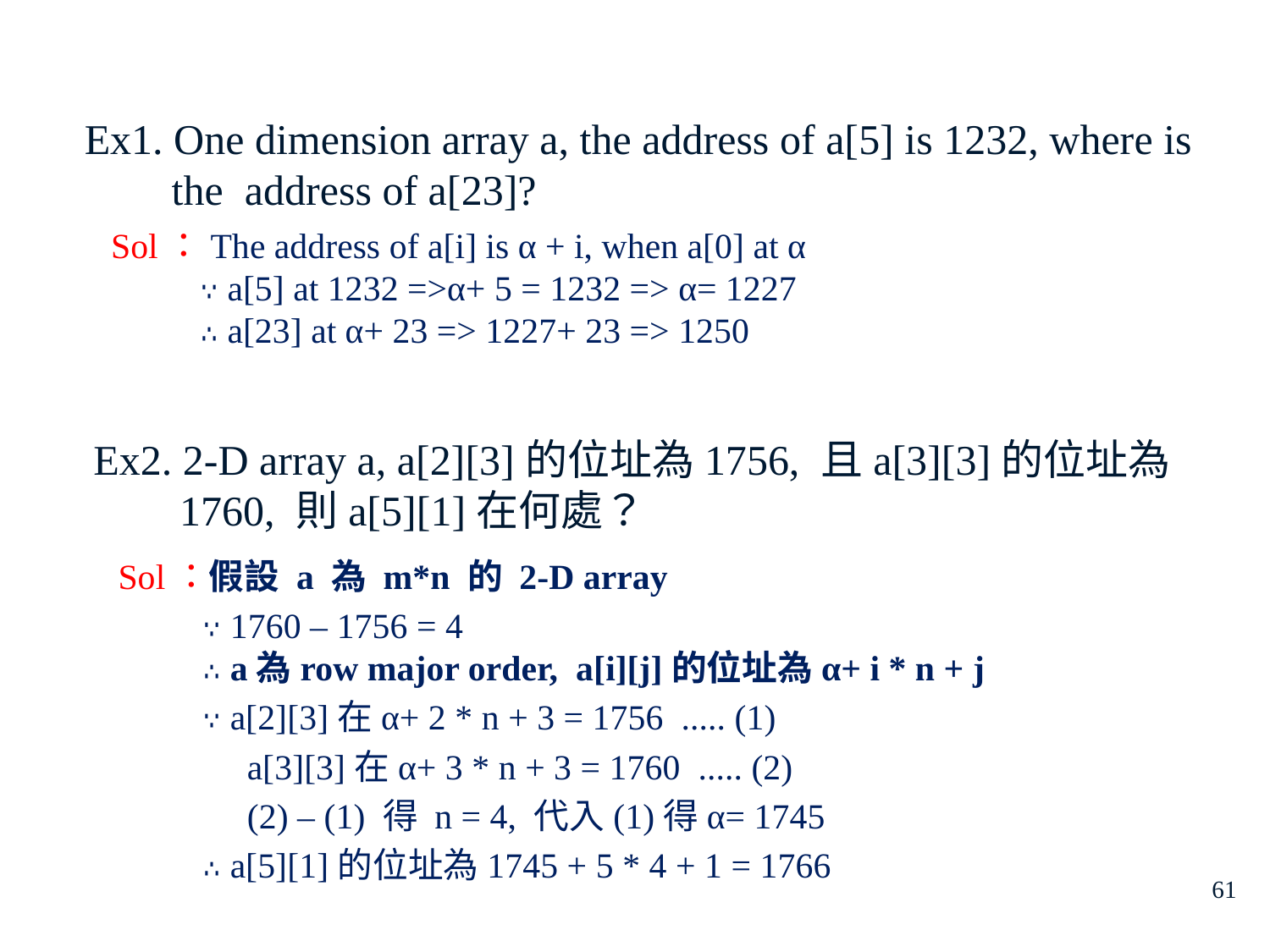

Ex1. One dimension array a, the address of a[5] is 1232, where is the  address of a[23]?

Sol：The address of a[i] is α + i, when a[0] at α
          ∵ a[5] at 1232 =>α+ 5 = 1232 => α= 1227
          ∴ a[23] at α+ 23 => 1227+ 23 => 1250
Ex2. 2-D array a, a[2][3]的位址為1756, 且a[3][3]的位址為1760, 則a[5][1]在何處？

Sol：假設 a 為 m*n 的 2-D array
	∵ 1760 – 1756 = 4
∴ a為row major order,  a[i][j]的位址為α+ i * n + j
	∵ a[2][3]在α+ 2 * n + 3 = 1756  ..... (1)
	     a[3][3]在α+ 3 * n + 3 = 1760  ..... (2)
	     (2) – (1) 得 n = 4, 代入(1)得α= 1745
	∴ a[5][1]的位址為1745 + 5 * 4 + 1 = 1766
61